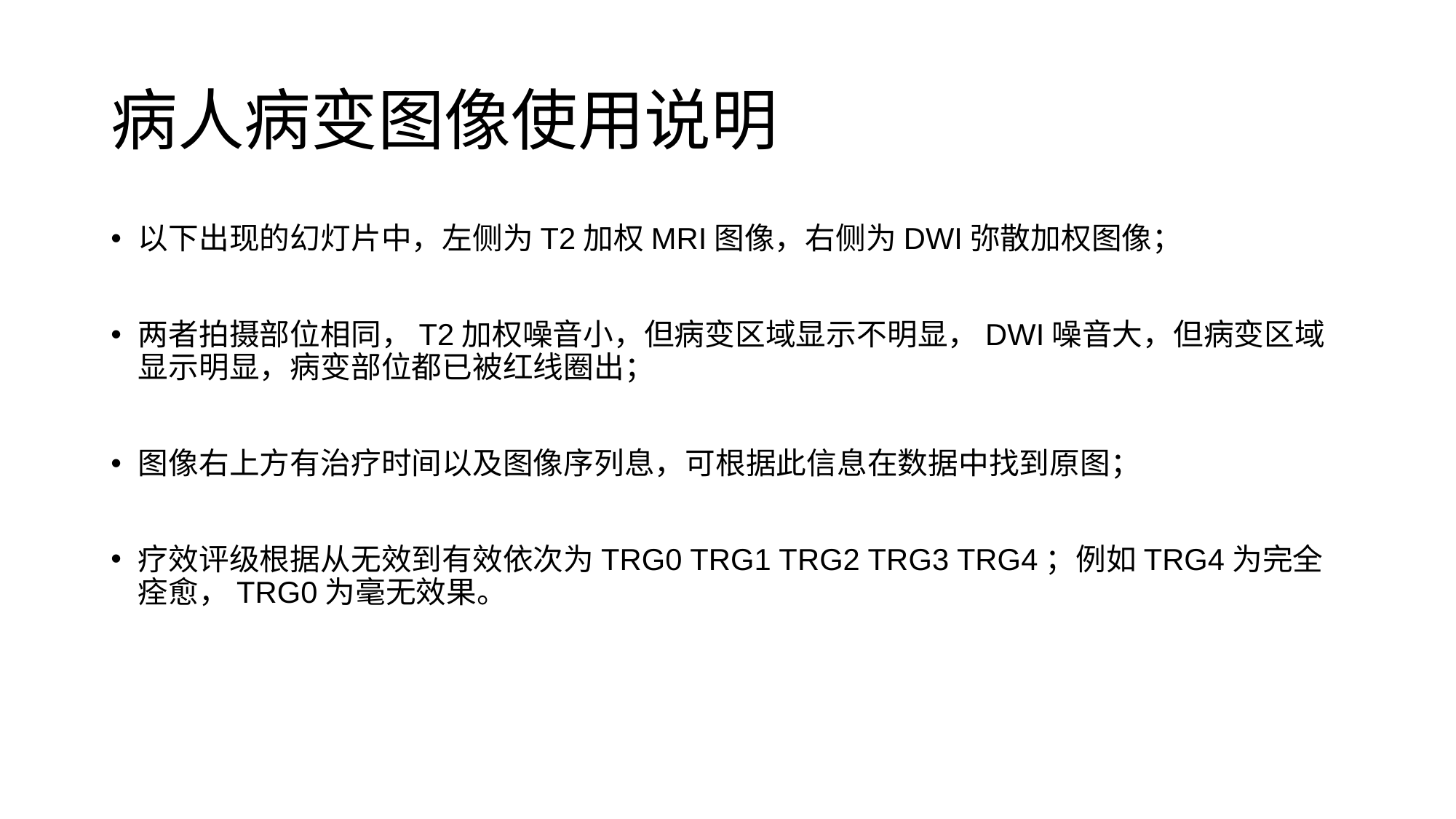

# 病人病变图像使用说明
以下出现的幻灯片中，左侧为T2加权MRI图像，右侧为DWI弥散加权图像；

两者拍摄部位相同，T2加权噪音小，但病变区域显示不明显，DWI噪音大，但病变区域显示明显，病变部位都已被红线圈出；

图像右上方有治疗时间以及图像序列息，可根据此信息在数据中找到原图；

疗效评级根据从无效到有效依次为TRG0 TRG1 TRG2 TRG3 TRG4；例如TRG4为完全痊愈，TRG0为毫无效果。